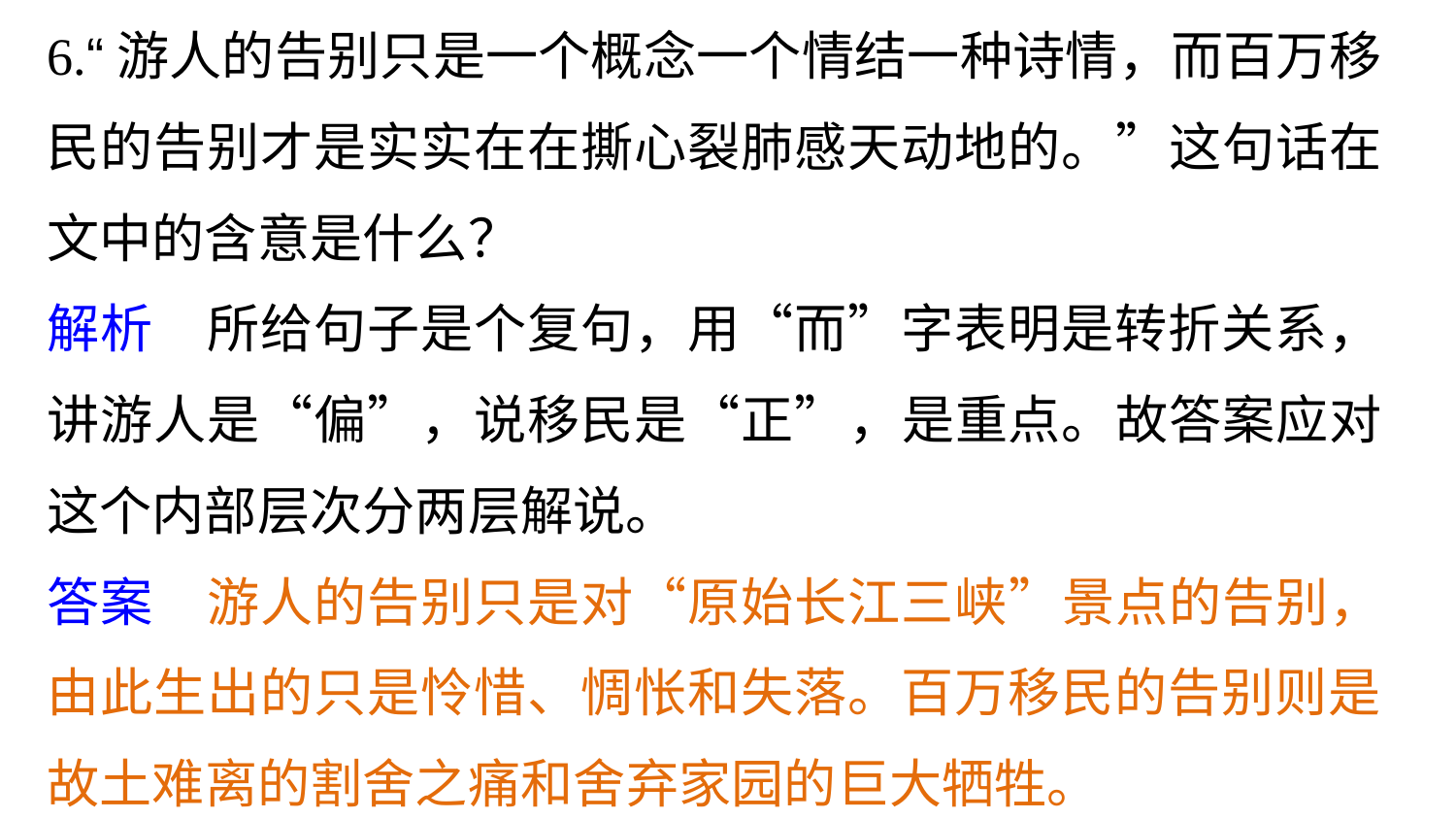

6.“游人的告别只是一个概念一个情结一种诗情，而百万移民的告别才是实实在在撕心裂肺感天动地的。”这句话在文中的含意是什么？
解析　所给句子是个复句，用“而”字表明是转折关系，讲游人是“偏”，说移民是“正”，是重点。故答案应对这个内部层次分两层解说。
答案　游人的告别只是对“原始长江三峡”景点的告别，由此生出的只是怜惜、惆怅和失落。百万移民的告别则是故土难离的割舍之痛和舍弃家园的巨大牺牲。